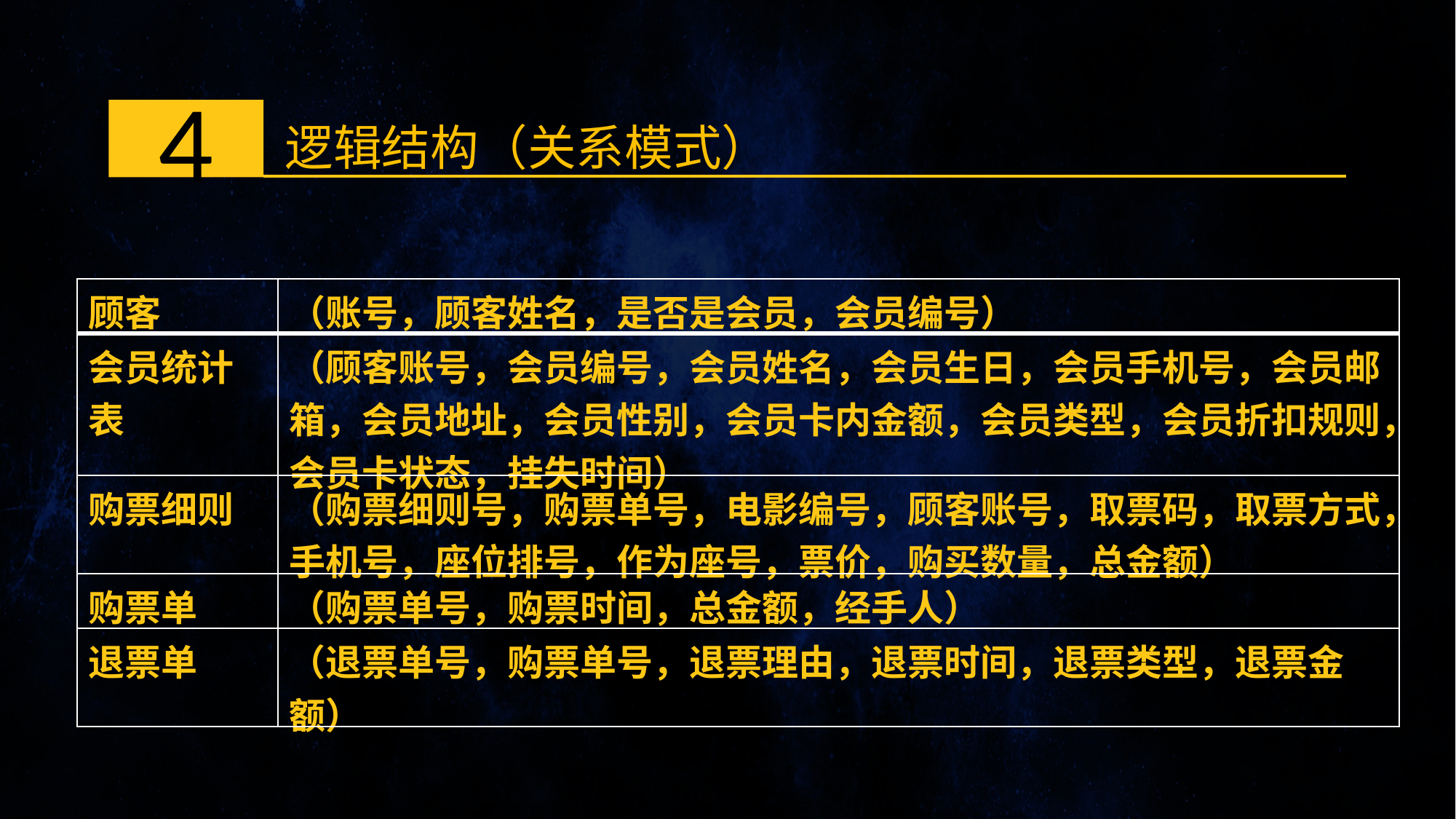

4
逻辑结构（关系模式）
| 顾客 | （账号，顾客姓名，是否是会员，会员编号） |
| --- | --- |
| 会员统计表 | （顾客账号，会员编号，会员姓名，会员生日，会员手机号，会员邮箱，会员地址，会员性别，会员卡内金额，会员类型，会员折扣规则，会员卡状态，挂失时间） |
| 购票细则 | （购票细则号，购票单号，电影编号，顾客账号，取票码，取票方式，手机号，座位排号，作为座号，票价，购买数量，总金额） |
| 购票单 | （购票单号，购票时间，总金额，经手人） |
| 退票单 | （退票单号，购票单号，退票理由，退票时间，退票类型，退票金额） |